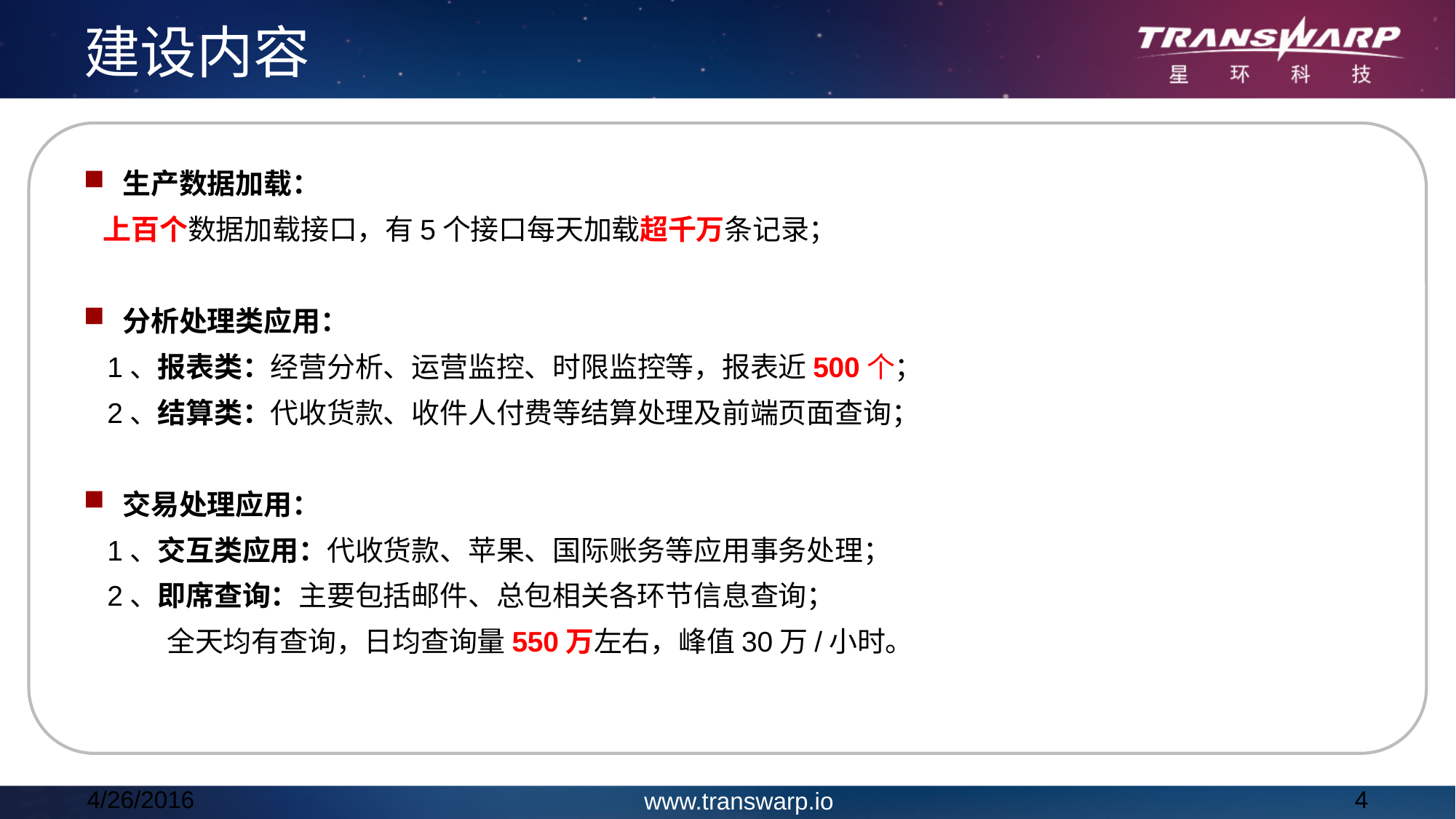

建设内容

 生产数据加载：
  上百个数据加载接口，有5个接口每天加载超千万条记录；

 分析处理类应用：
   1、报表类：经营分析、运营监控、时限监控等，报表近500个；
   2、结算类：代收货款、收件人付费等结算处理及前端页面查询；

 交易处理应用：
   1、交互类应用：代收货款、苹果、国际账务等应用事务处理；
   2、即席查询：主要包括邮件、总包相关各环节信息查询；
            全天均有查询，日均查询量550万左右，峰值30万/小时。